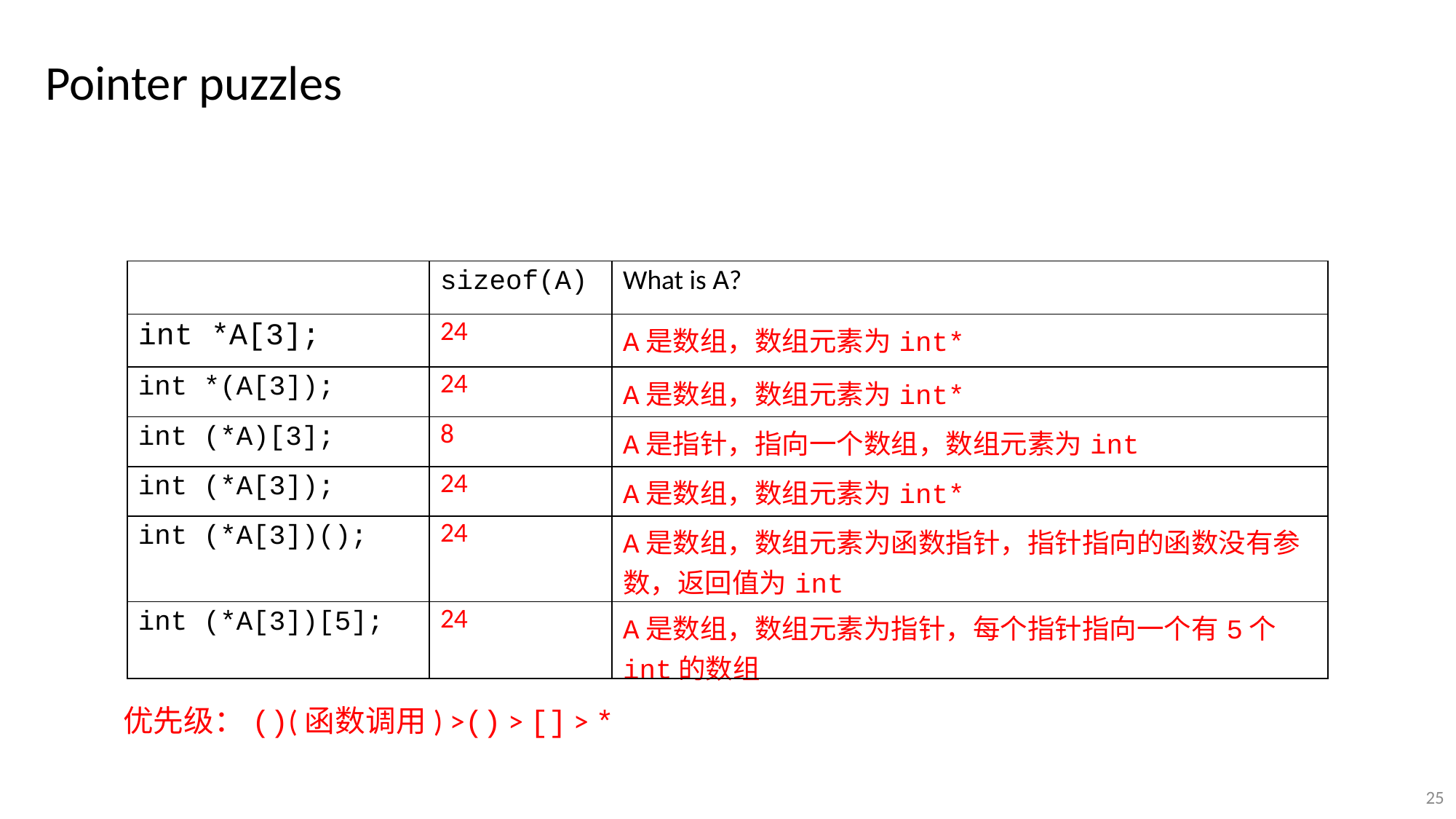

Pointer puzzles
|  | sizeof(A) | What is A? |
| --- | --- | --- |
| int \*A[3]; | 24 | A是数组，数组元素为int\* |
| int \*(A[3]); | 24 | A是数组，数组元素为int\* |
| int (\*A)[3]; | 8 | A是指针，指向一个数组，数组元素为int |
| int (\*A[3]); | 24 | A是数组，数组元素为int\* |
| int (\*A[3])(); | 24 | A是数组，数组元素为函数指针，指针指向的函数没有参数，返回值为int |
| int (\*A[3])[5]; | 24 | A是数组，数组元素为指针，每个指针指向一个有5个int的数组 |
优先级：()(函数调用) >() > [] > *
25